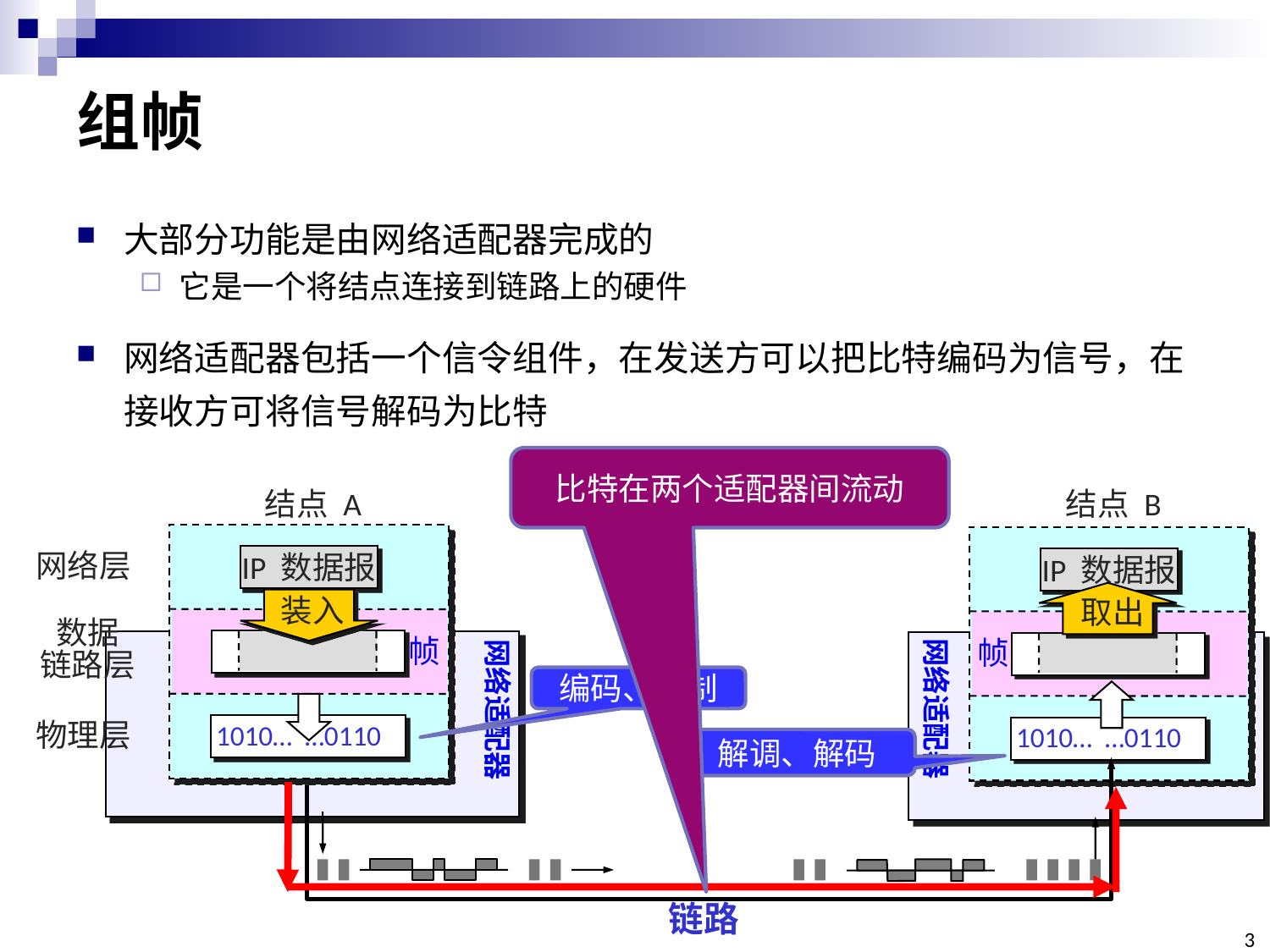

# 组帧
大部分功能是由网络适配器完成的
它是一个将结点连接到链路上的硬件
网络适配器包括一个信令组件，在发送方可以把比特编码为信号，在接收方可将信号解码为比特
比特在两个适配器间流动
结点 A
结点 B

网络层
IP 数据报
IP 数据报

装入
取出

数据
链路层

帧
网络适配器
帧
网络适配器

编码、调制

物理层

1010…  …0110

1010…  …0110
解调、解码

链路
3